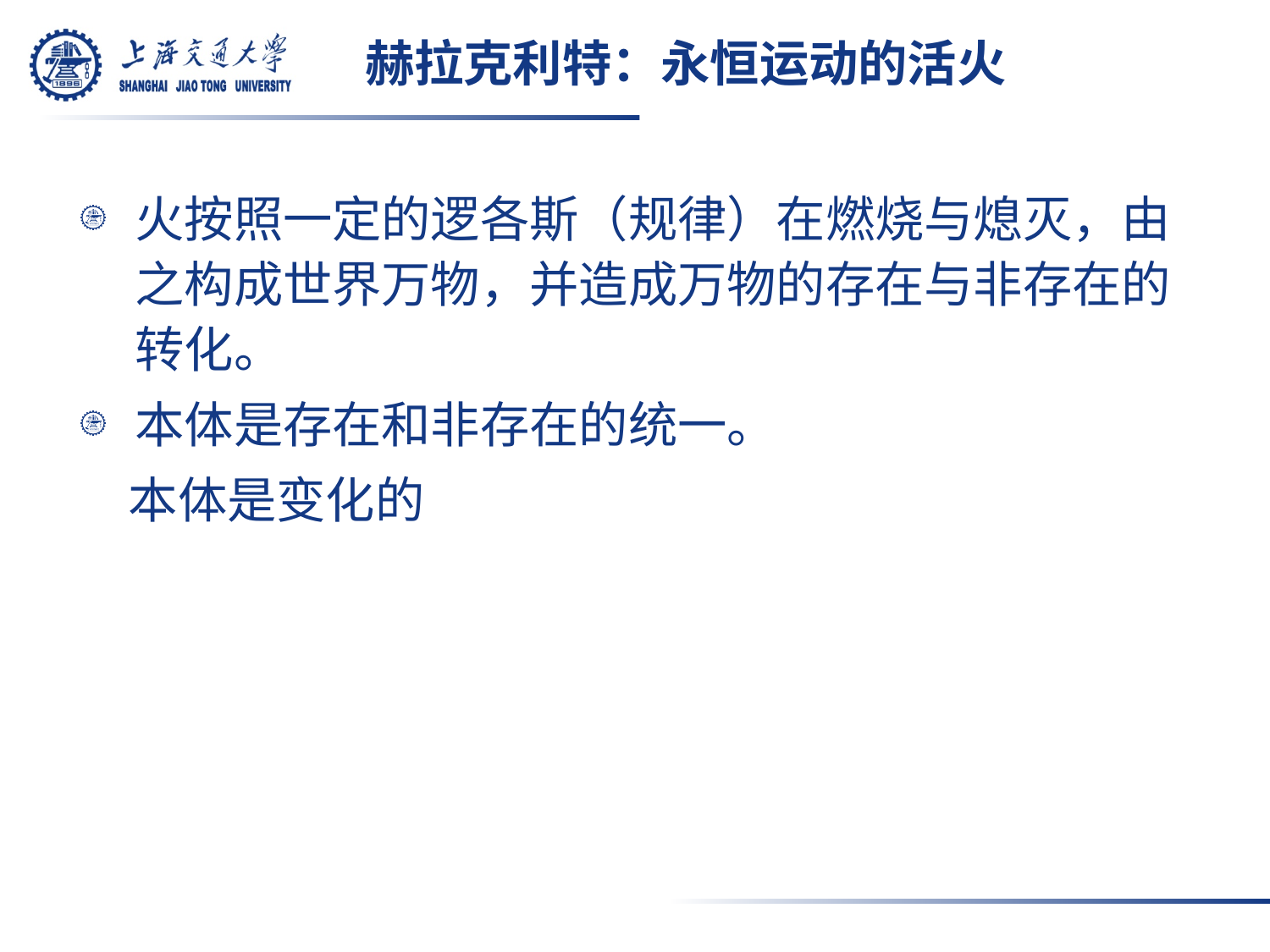

# 赫拉克利特：永恒运动的活火
火按照一定的逻各斯（规律）在燃烧与熄灭，由之构成世界万物，并造成万物的存在与非存在的转化。
本体是存在和非存在的统一。
    本体是变化的